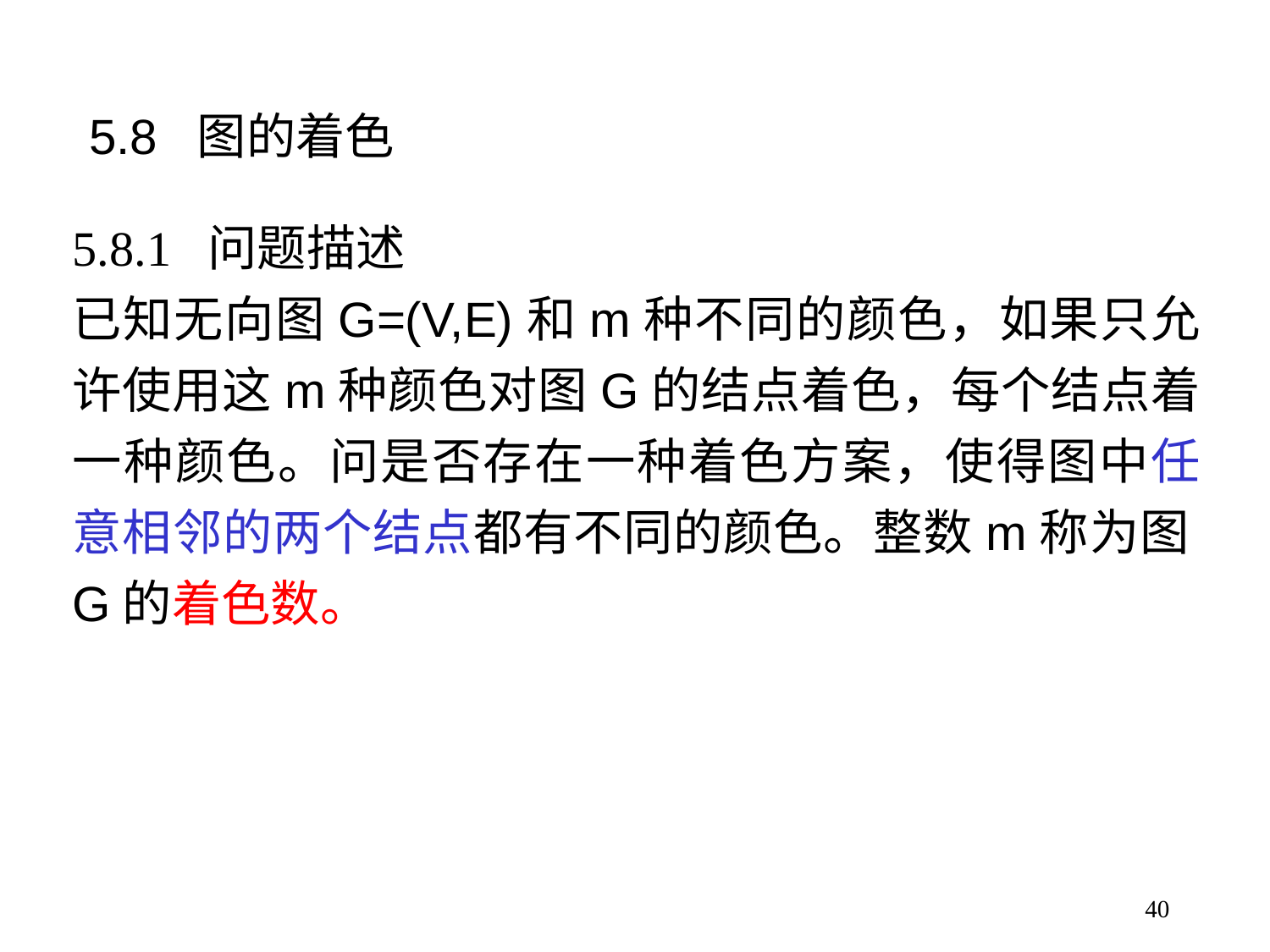

5.8  图的着色
5.8.1  问题描述
已知无向图G=(V,E)和m种不同的颜色，如果只允许使用这m种颜色对图G的结点着色，每个结点着一种颜色。问是否存在一种着色方案，使得图中任意相邻的两个结点都有不同的颜色。整数m称为图G的着色数。

40